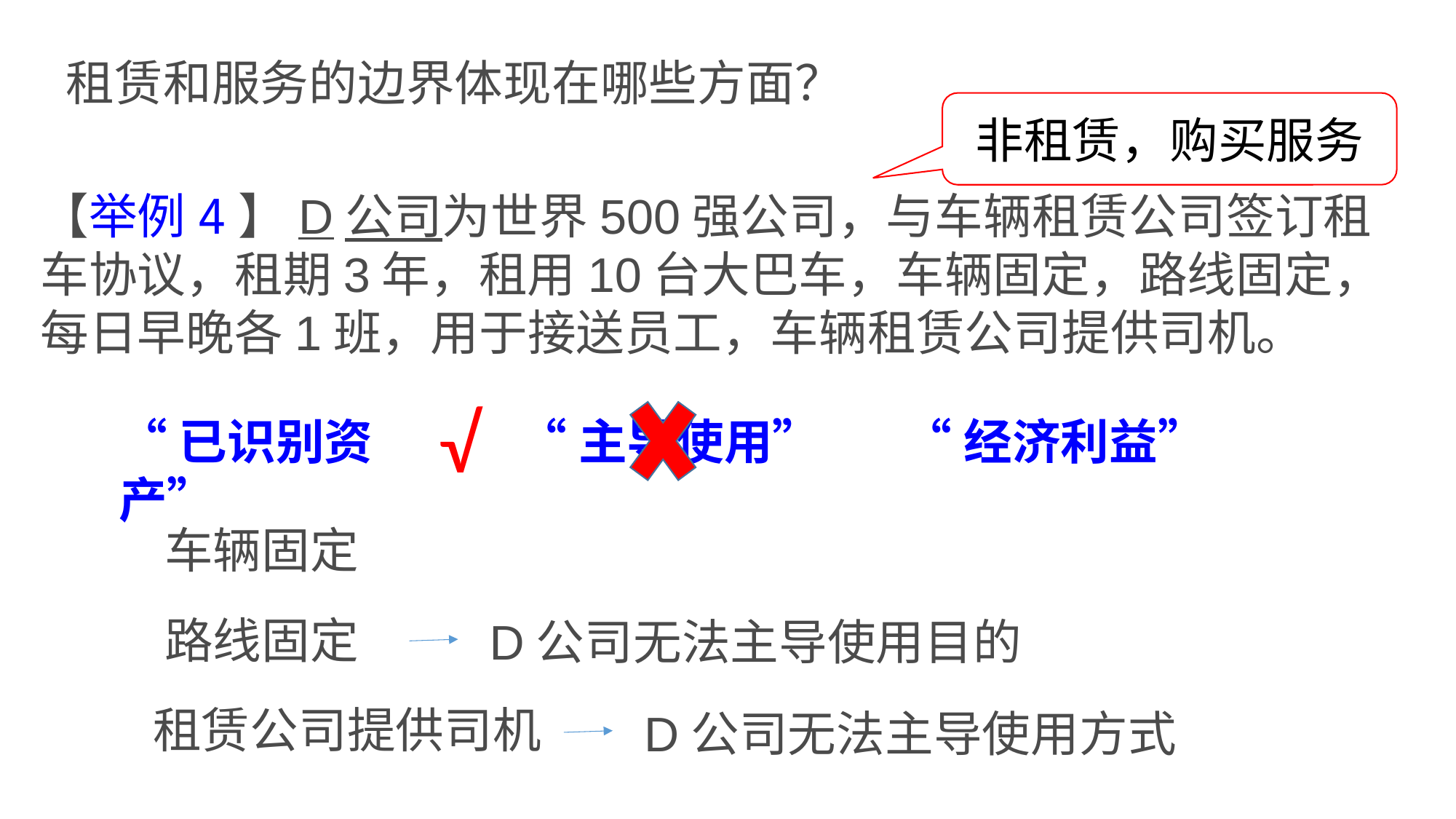

租赁和服务的边界体现在哪些方面？
非租赁，购买服务
【举例4】D公司为世界500强公司，与车辆租赁公司签订租车协议，租期3年，租用10台大巴车，车辆固定，路线固定，每日早晚各1班，用于接送员工，车辆租赁公司提供司机。

√
“已识别资产”
“主导使用”
“经济利益”
车辆固定
路线固定
D公司无法主导使用目的
租赁公司提供司机
D公司无法主导使用方式